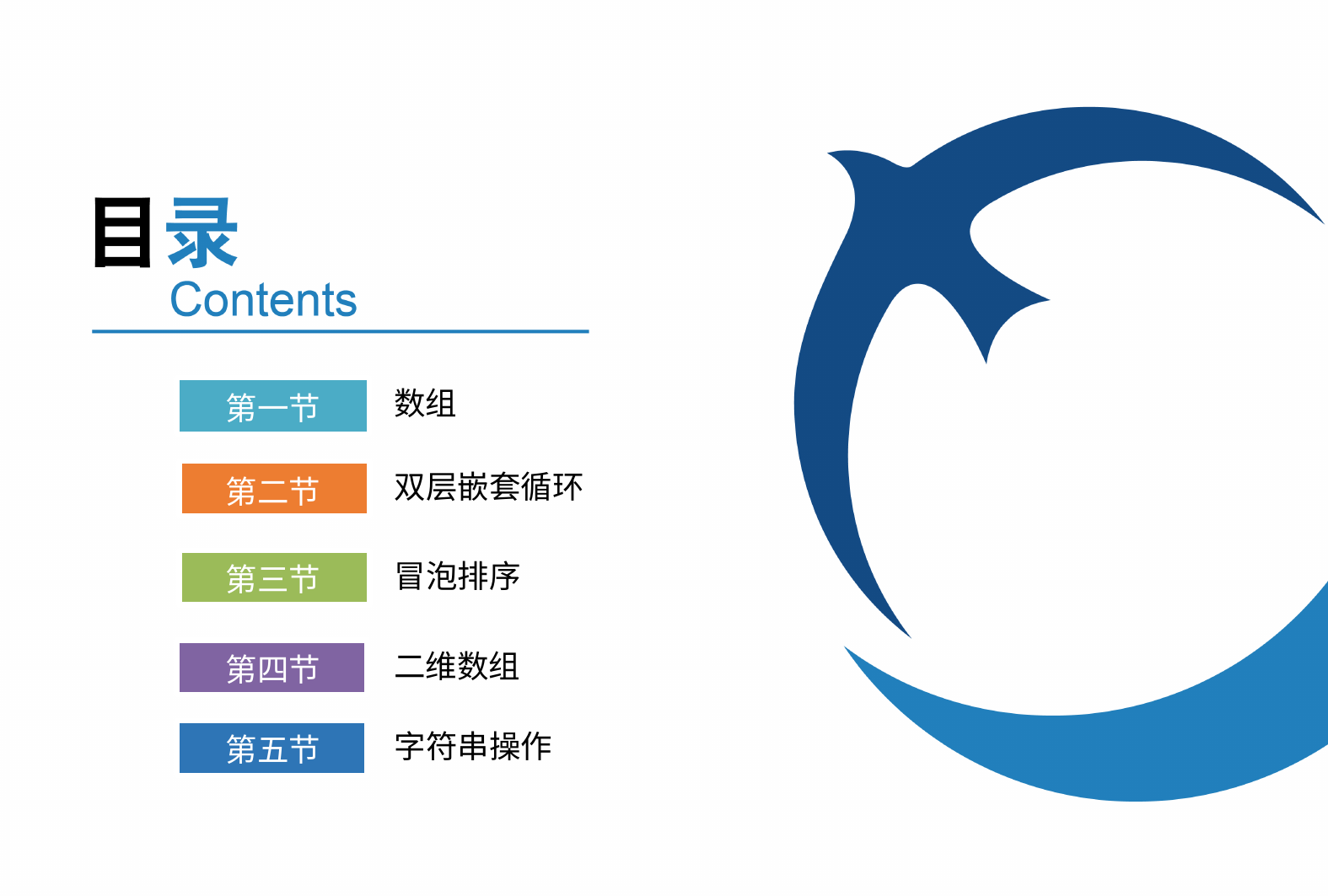

数组

第一节
双层嵌套循环

第二节
冒泡排序

第三节
二维数组

第四节
字符串操作

第五节